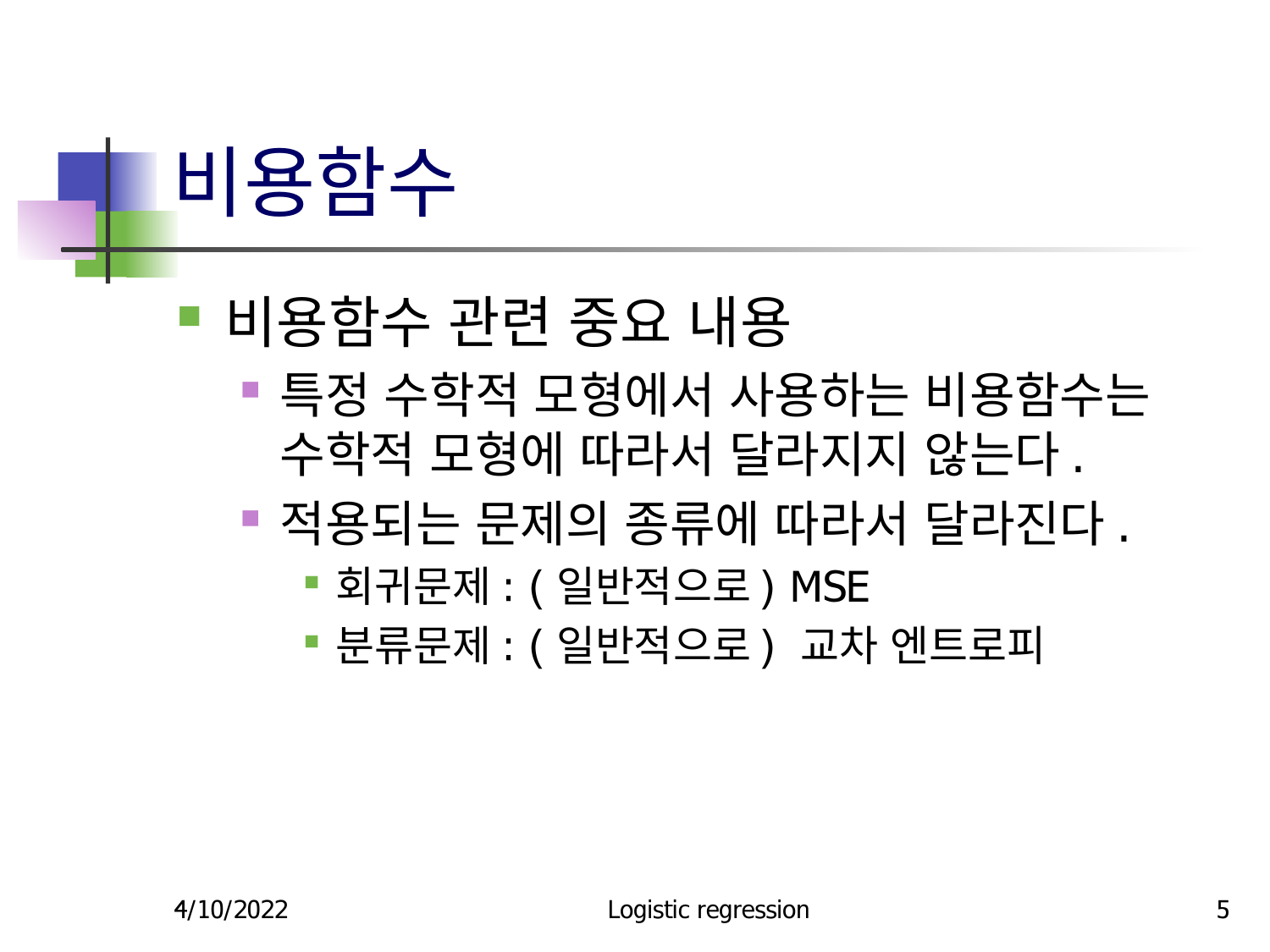

# 비용함수
비용함수 관련 중요 내용
특정 수학적 모형에서 사용하는 비용함수는 수학적 모형에 따라서 달라지지 않는다.
적용되는 문제의 종류에 따라서 달라진다.
회귀문제: (일반적으로) MSE
분류문제: (일반적으로) 교차 엔트로피
4/10/2022
Logistic regression
5